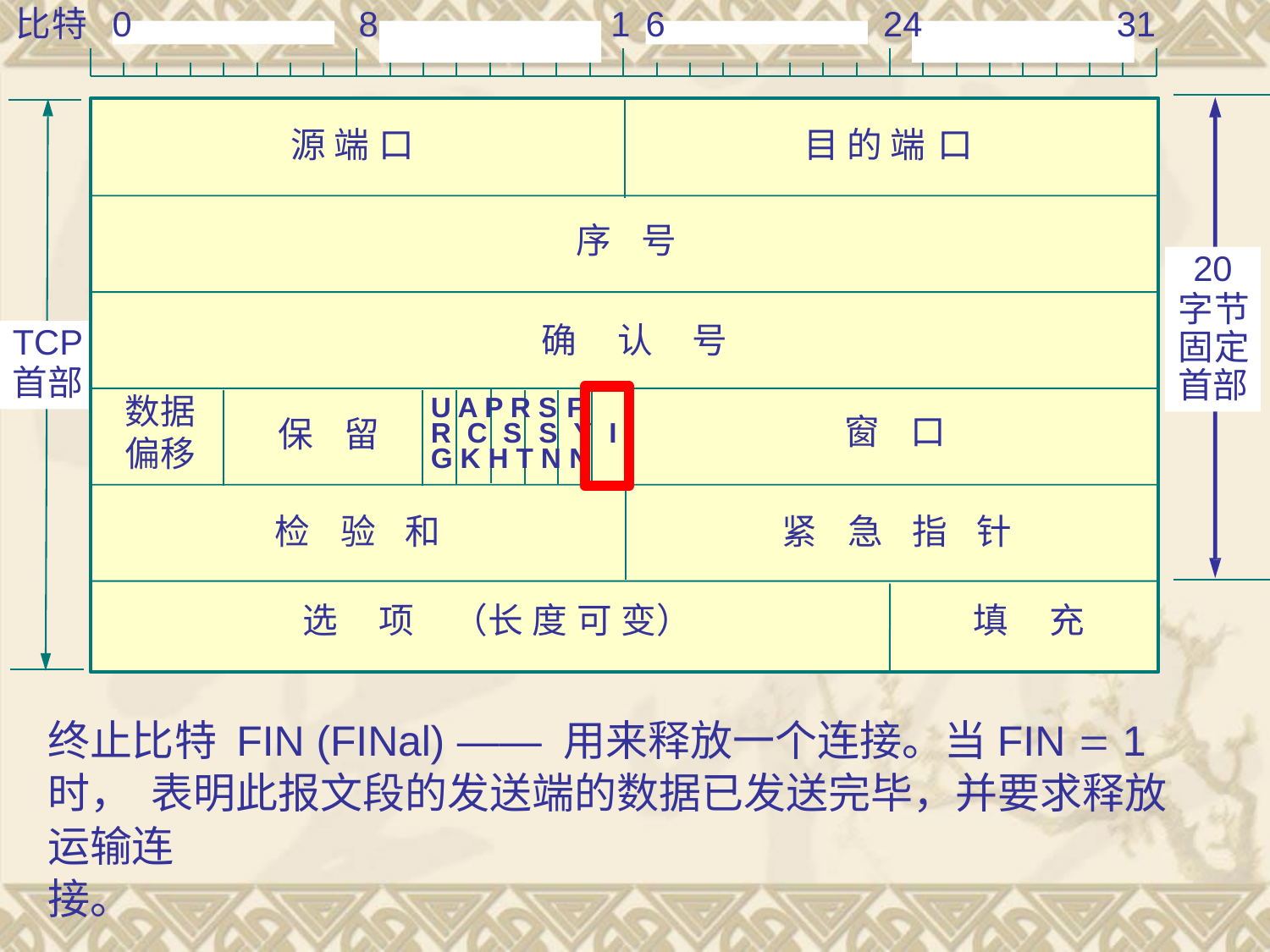

比特
8
1
24
31
0

6

源 端 口
目 的 端 口

序	号
20
字节 固定 首部

确	认	号
TCP
首部

数据 偏移

U A P R S F

窗	口
保	留
R  C  S  S  Y	I
G K H T N N

检	验	和
紧	急	指	针

选	项	（长 度 可 变）
填	充

终止比特 FIN (FINal) —— 用来释放一个连接。当FIN = 1 时，  表明此报文段的发送端的数据已发送完毕，并要求释放运输连
接。